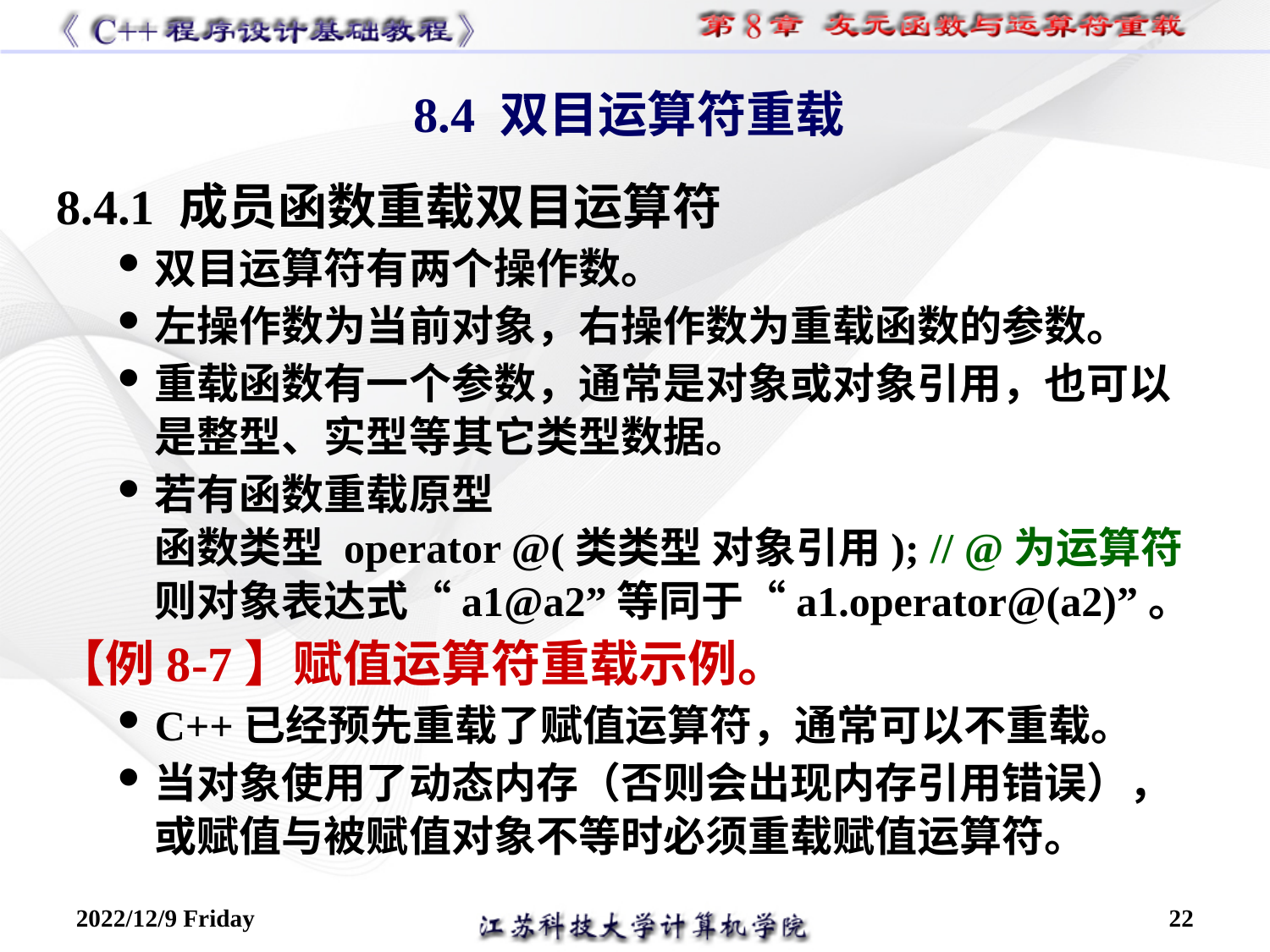

8.4 双目运算符重载
8.4.1 成员函数重载双目运算符
双目运算符有两个操作数。
左操作数为当前对象，右操作数为重载函数的参数。
重载函数有一个参数，通常是对象或对象引用，也可以是整型、实型等其它类型数据。
若有函数重载原型
函数类型 operator @(类类型 对象引用); // @为运算符
则对象表达式“a1@a2”等同于“a1.operator@(a2)”。
【例8-7】赋值运算符重载示例。
C++已经预先重载了赋值运算符，通常可以不重载。
当对象使用了动态内存（否则会出现内存引用错误），或赋值与被赋值对象不等时必须重载赋值运算符。